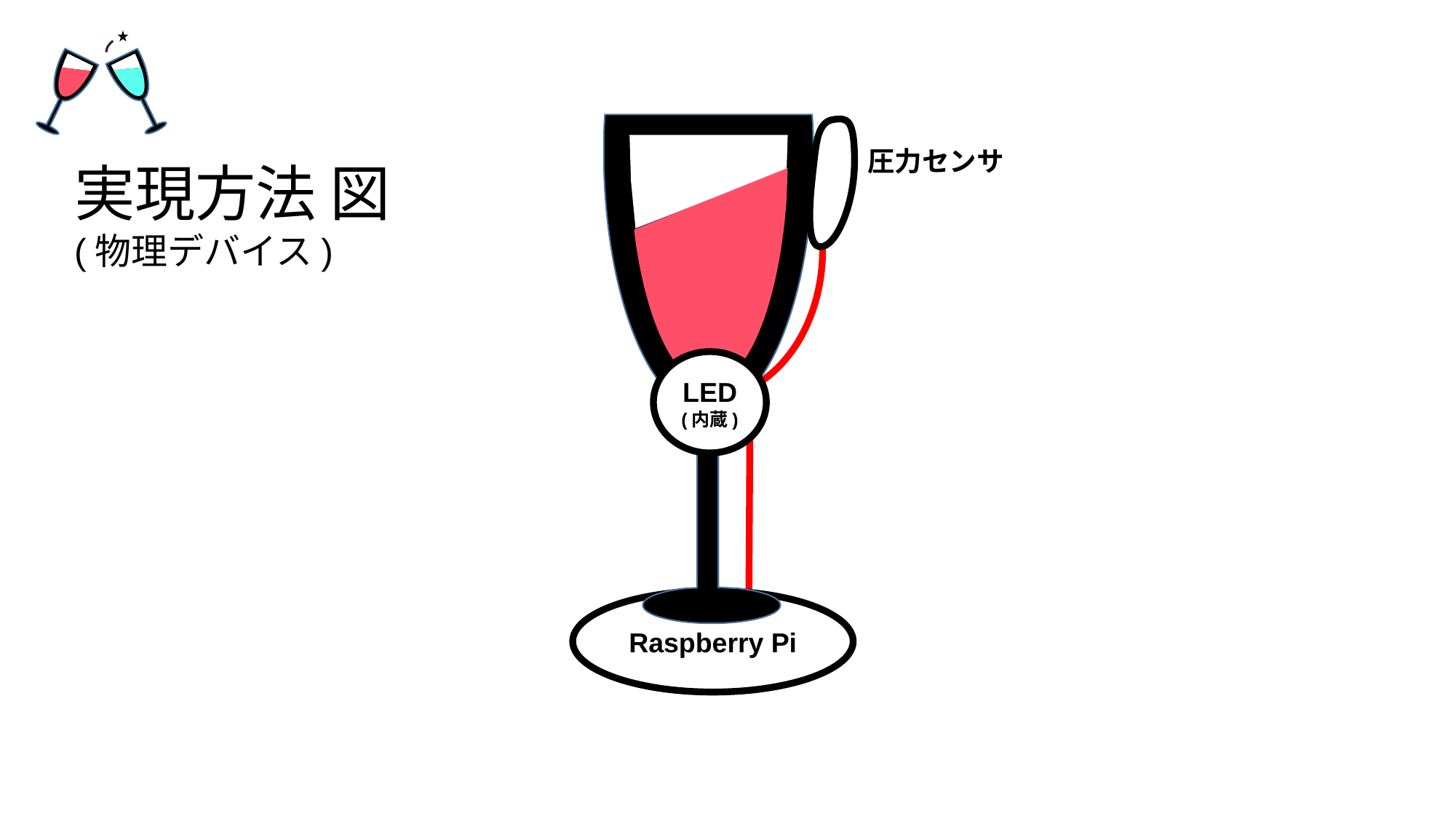

圧力センサ
実現方法 図
(物理デバイス)
LED
(内蔵)
Raspberry Pi